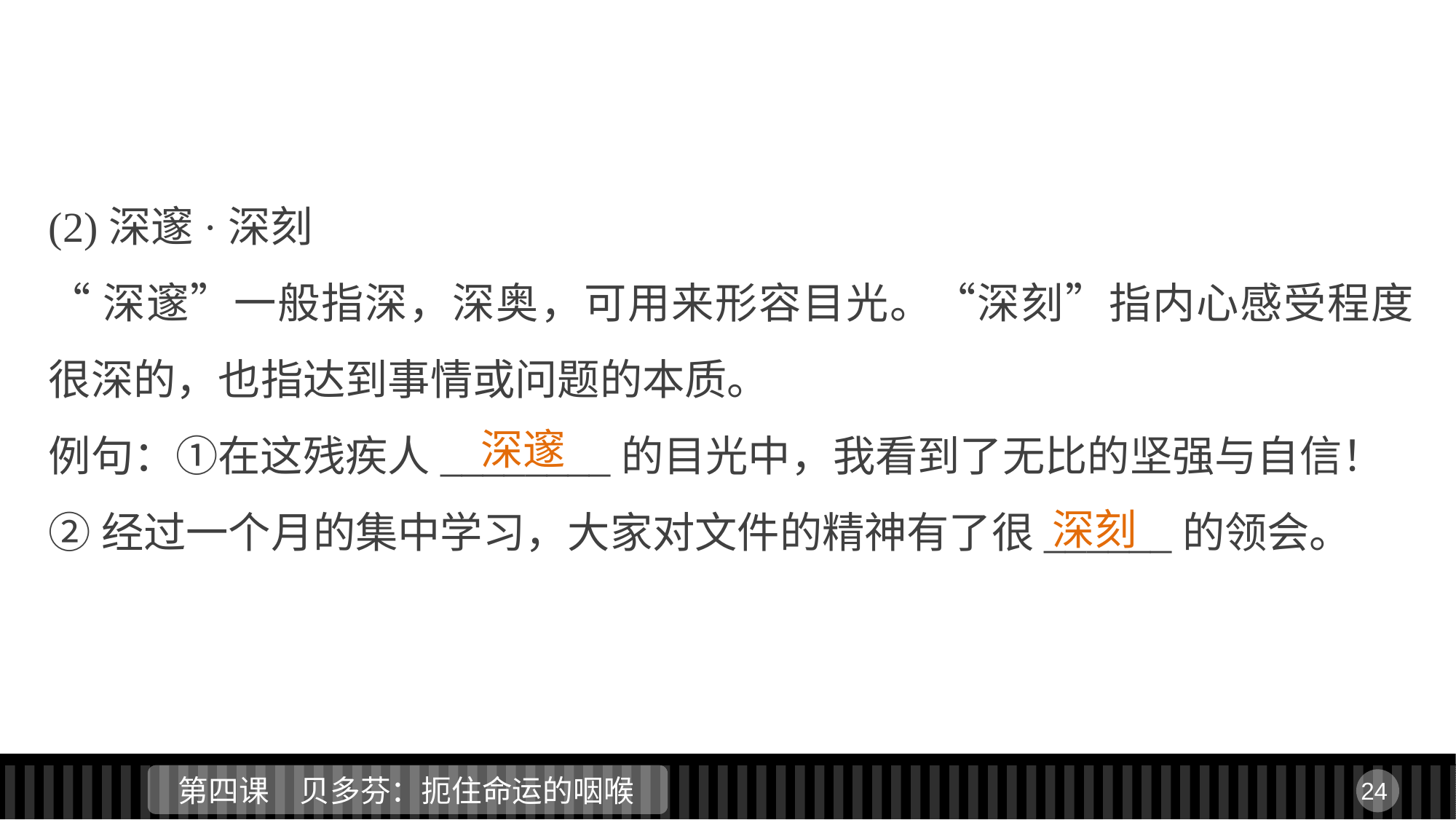

(2)深邃·深刻
“深邃”一般指深，深奥，可用来形容目光。“深刻”指内心感受程度很深的，也指达到事情或问题的本质。
例句：①在这残疾人________的目光中，我看到了无比的坚强与自信！
②经过一个月的集中学习，大家对文件的精神有了很______的领会。
深邃
深刻